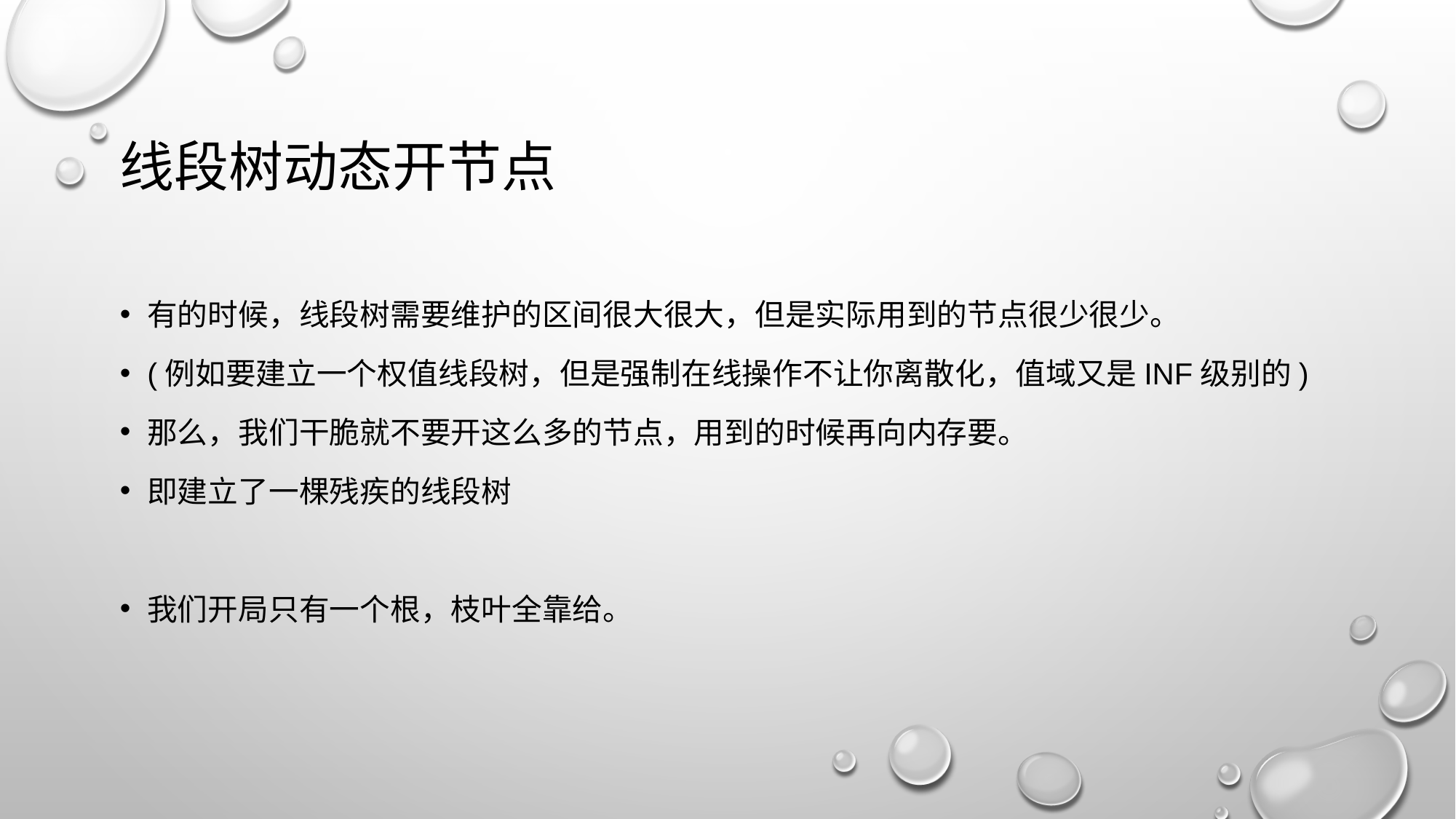

# 线段树动态开节点
有的时候，线段树需要维护的区间很大很大，但是实际用到的节点很少很少。
(例如要建立一个权值线段树，但是强制在线操作不让你离散化，值域又是inf级别的)
那么，我们干脆就不要开这么多的节点，用到的时候再向内存要。
即建立了一棵残疾的线段树

我们开局只有一个根，枝叶全靠给。